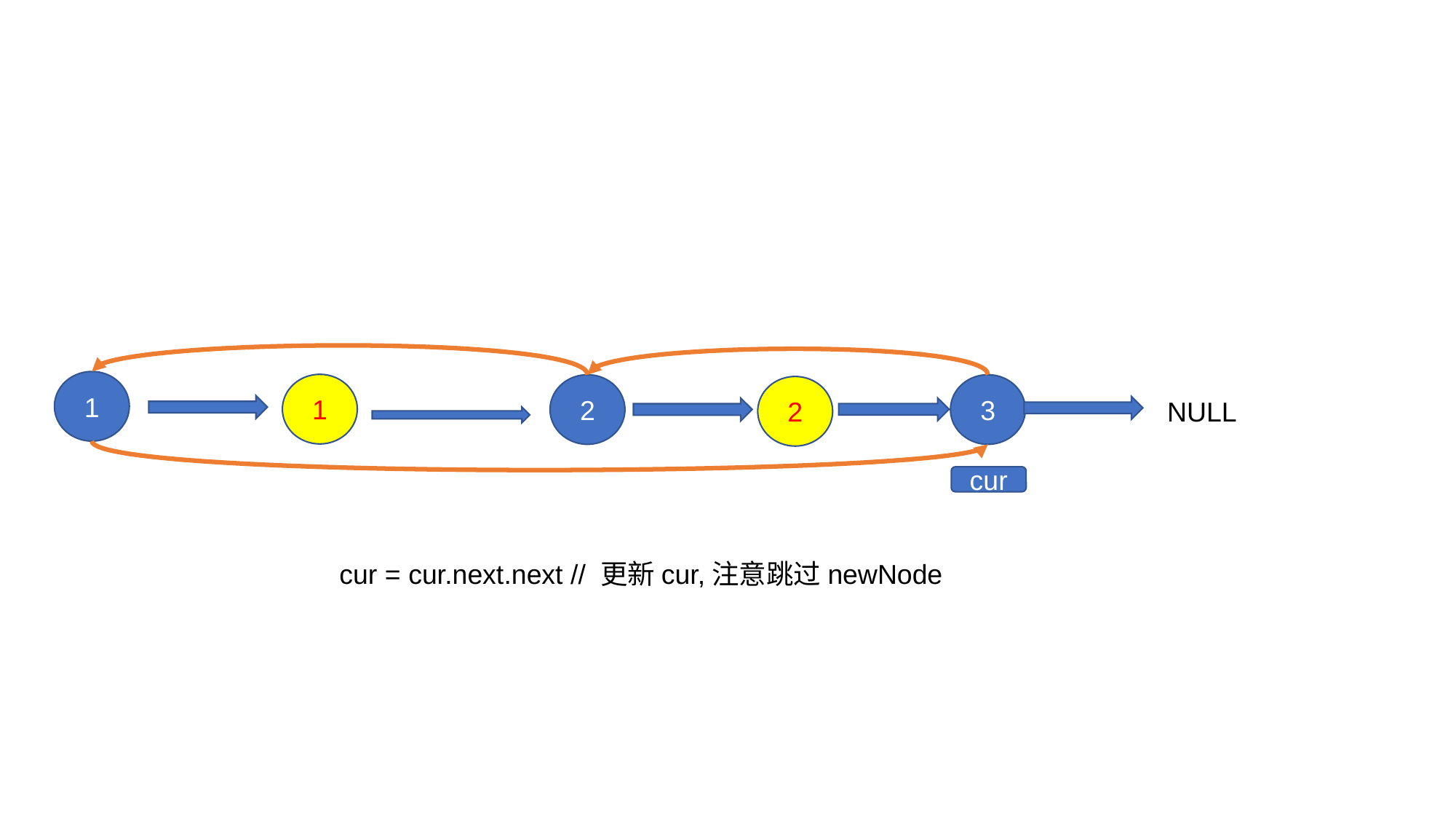

1
1
2
3
2
NULL

cur
cur = cur.next.next // 更新cur,注意跳过newNode